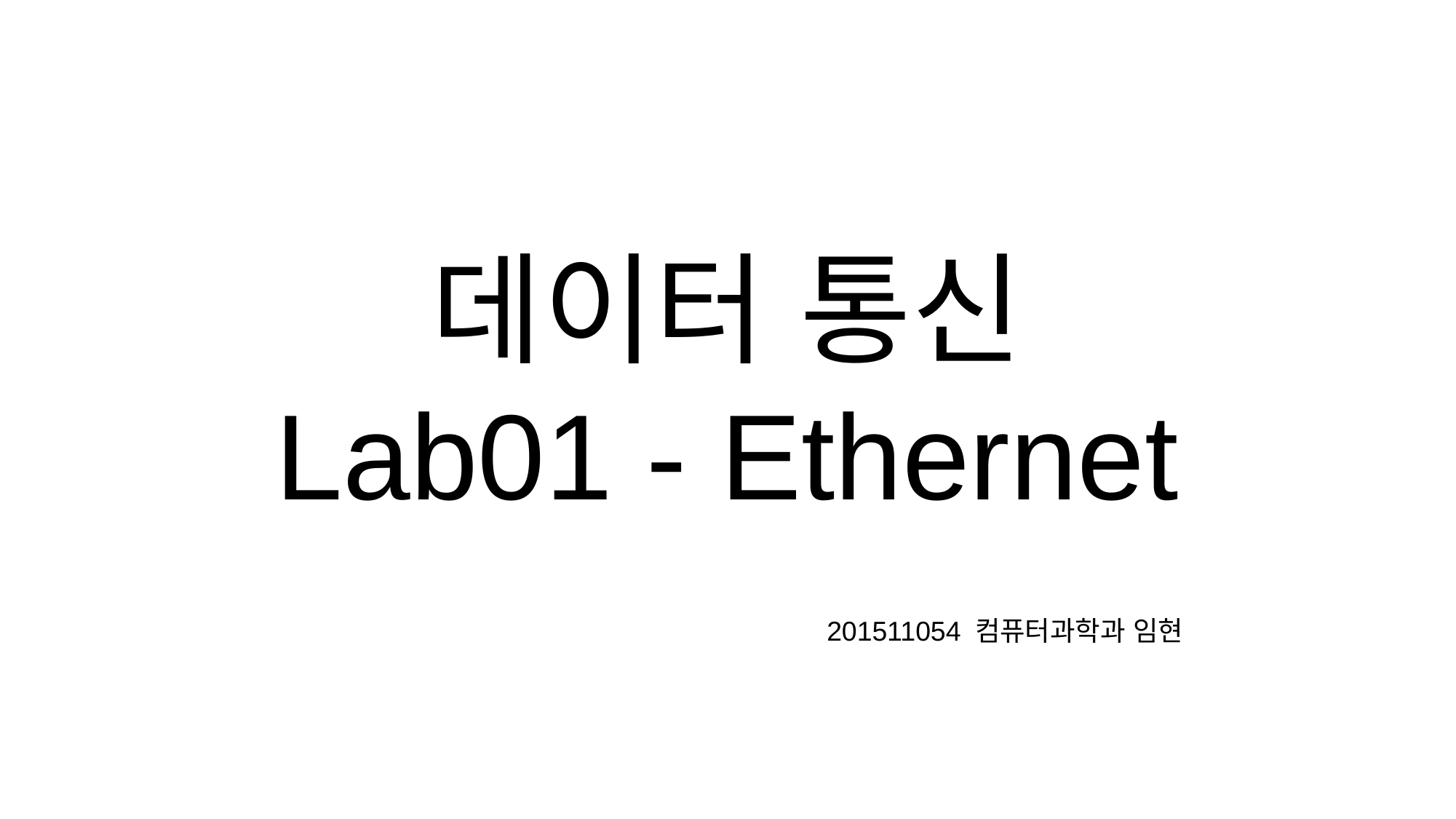

데이터 통신
Lab01 - Ethernet
201511054 컴퓨터과학과 임현